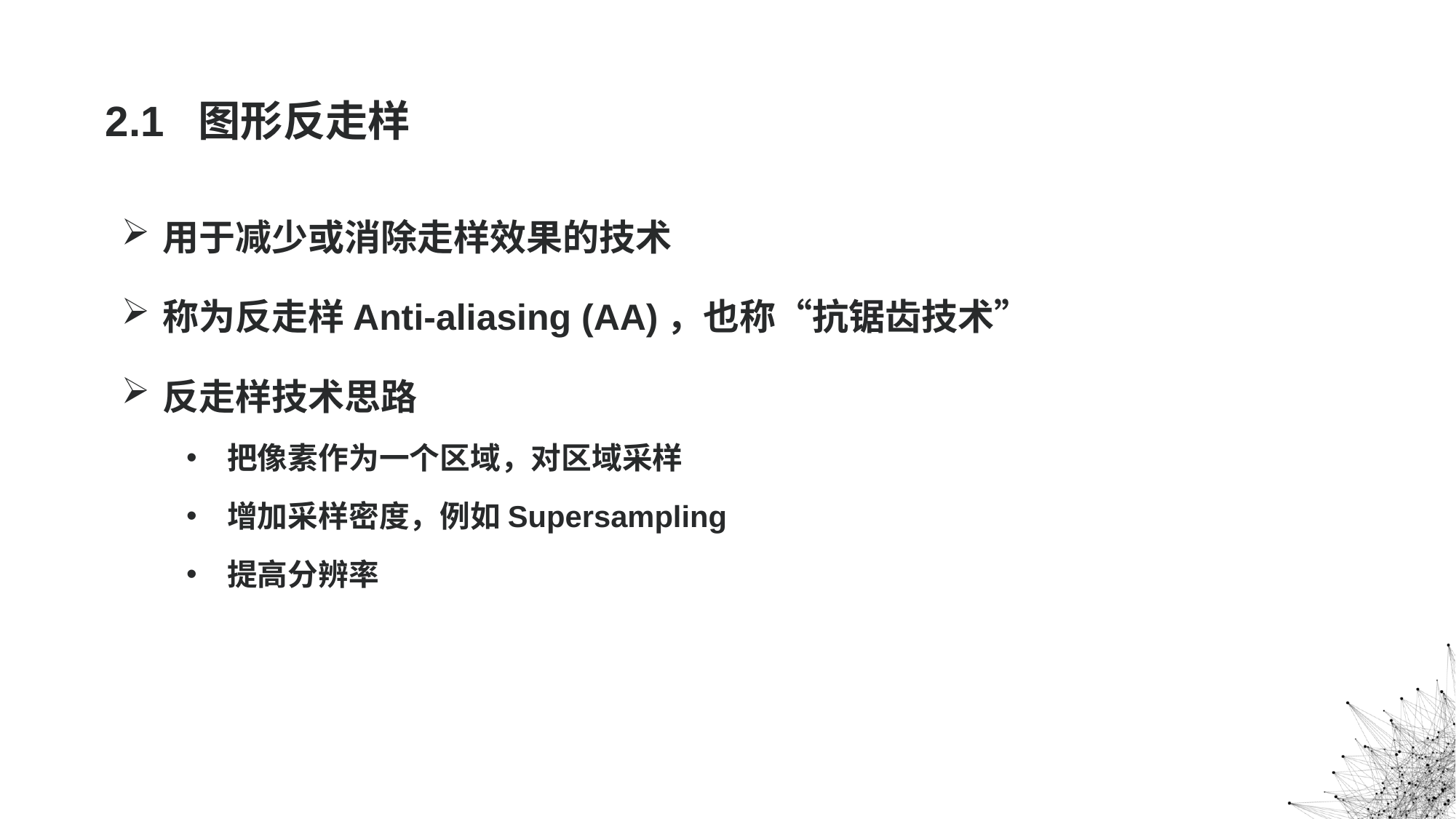

# 2.1  图形反走样
用于减少或消除走样效果的技术
称为反走样Anti-aliasing (AA)，也称“抗锯齿技术”
反走样技术思路
把像素作为一个区域，对区域采样
增加采样密度，例如Supersampling
提高分辨率